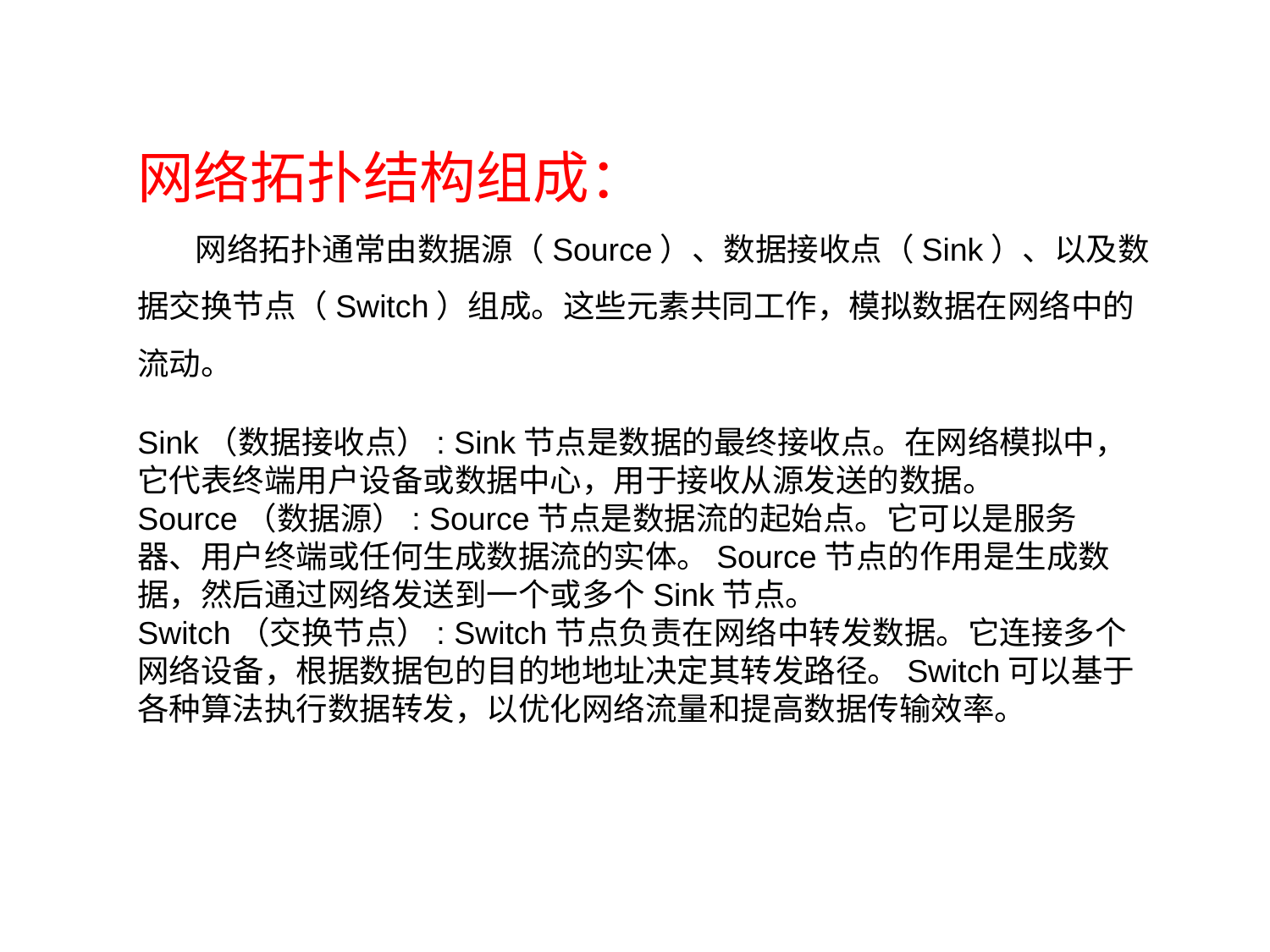

网络拓扑结构组成：
       网络拓扑通常由数据源（Source）、数据接收点（Sink）、以及数据交换节点（Switch）组成。这些元素共同工作，模拟数据在网络中的流动。
Sink（数据接收点）: Sink节点是数据的最终接收点。在网络模拟中，它代表终端用户设备或数据中心，用于接收从源发送的数据。
Source（数据源）: Source节点是数据流的起始点。它可以是服务器、用户终端或任何生成数据流的实体。Source节点的作用是生成数据，然后通过网络发送到一个或多个Sink节点。
Switch（交换节点）: Switch节点负责在网络中转发数据。它连接多个网络设备，根据数据包的目的地地址决定其转发路径。Switch可以基于各种算法执行数据转发，以优化网络流量和提高数据传输效率。